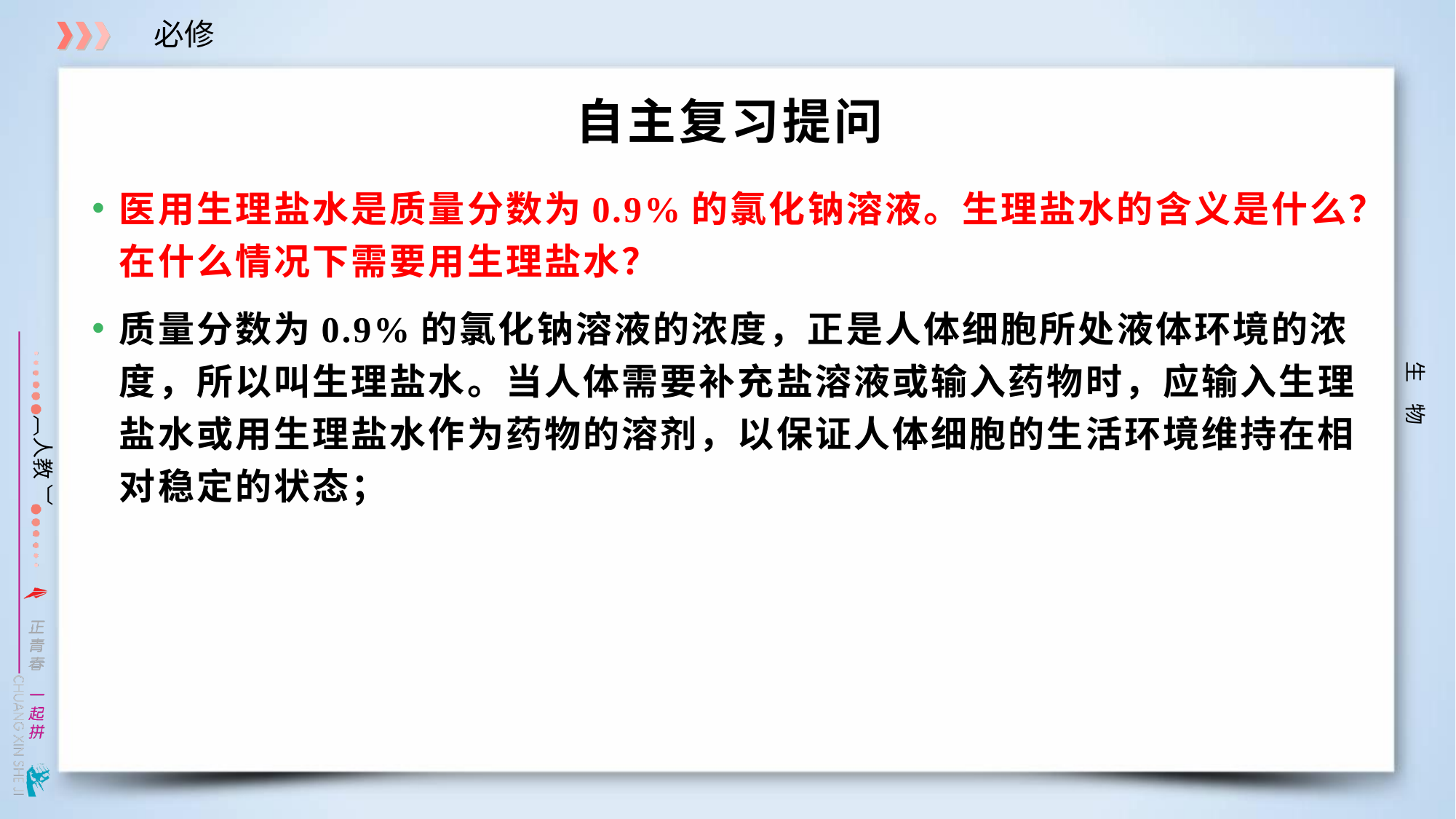

# 自主复习提问
医用生理盐水是质量分数为0.9%的氯化钠溶液。生理盐水的含义是什么？在什么情况下需要用生理盐水？
质量分数为0.9%的氯化钠溶液的浓度，正是人体细胞所处液体环境的浓度，所以叫生理盐水。当人体需要补充盐溶液或输入药物时，应输入生理盐水或用生理盐水作为药物的溶剂，以保证人体细胞的生活环境维持在相对稳定的状态；